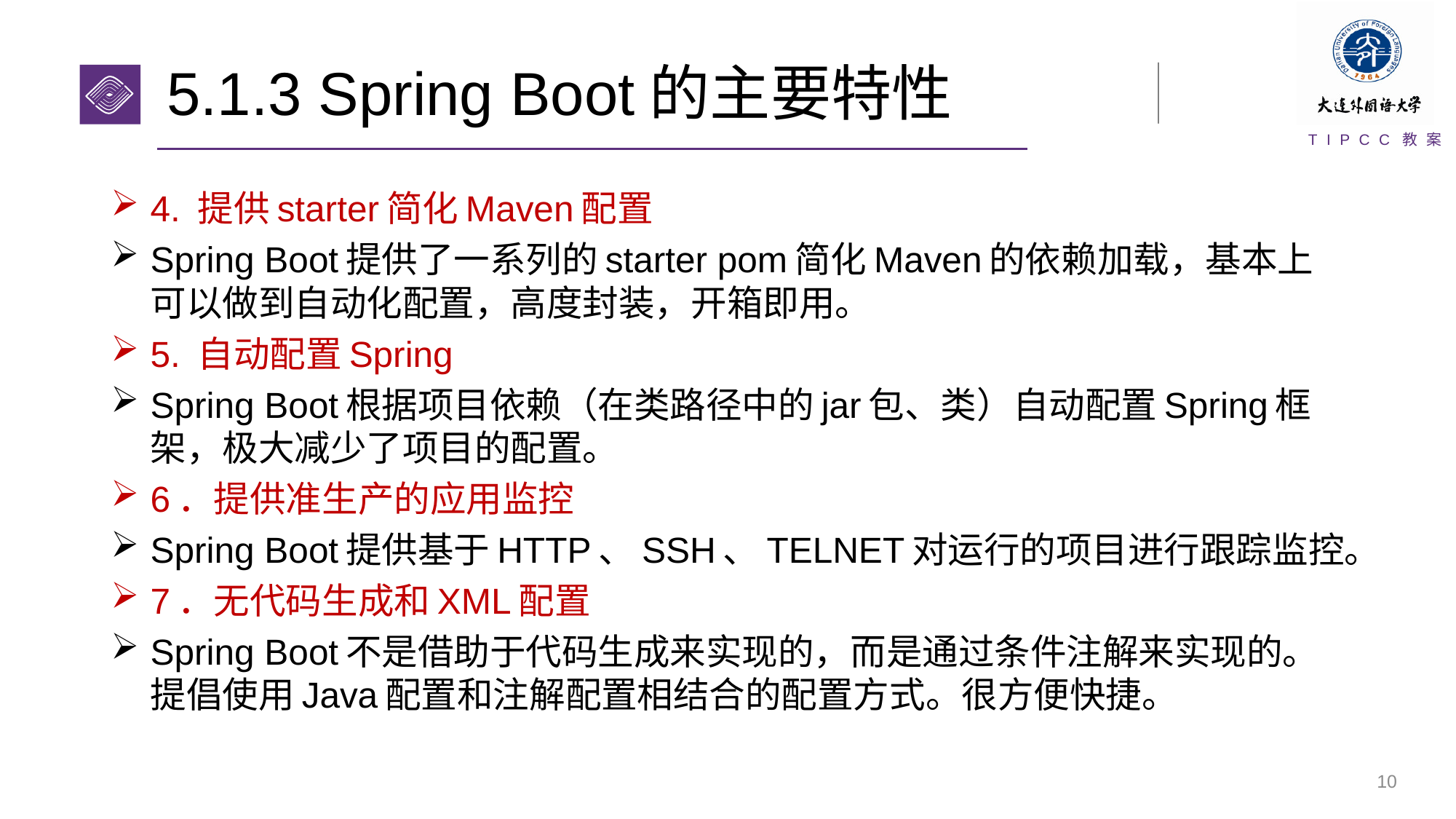

# 5.1.3 Spring Boot的主要特性
4. 提供starter简化Maven配置
Spring Boot提供了一系列的starter pom简化Maven的依赖加载，基本上可以做到自动化配置，高度封装，开箱即用。
5. 自动配置Spring
Spring Boot根据项目依赖（在类路径中的jar包、类）自动配置Spring框架，极大减少了项目的配置。
6．提供准生产的应用监控
Spring Boot提供基于HTTP、SSH、TELNET对运行的项目进行跟踪监控。
7．无代码生成和XML配置
Spring Boot不是借助于代码生成来实现的，而是通过条件注解来实现的。提倡使用Java配置和注解配置相结合的配置方式。很方便快捷。

10